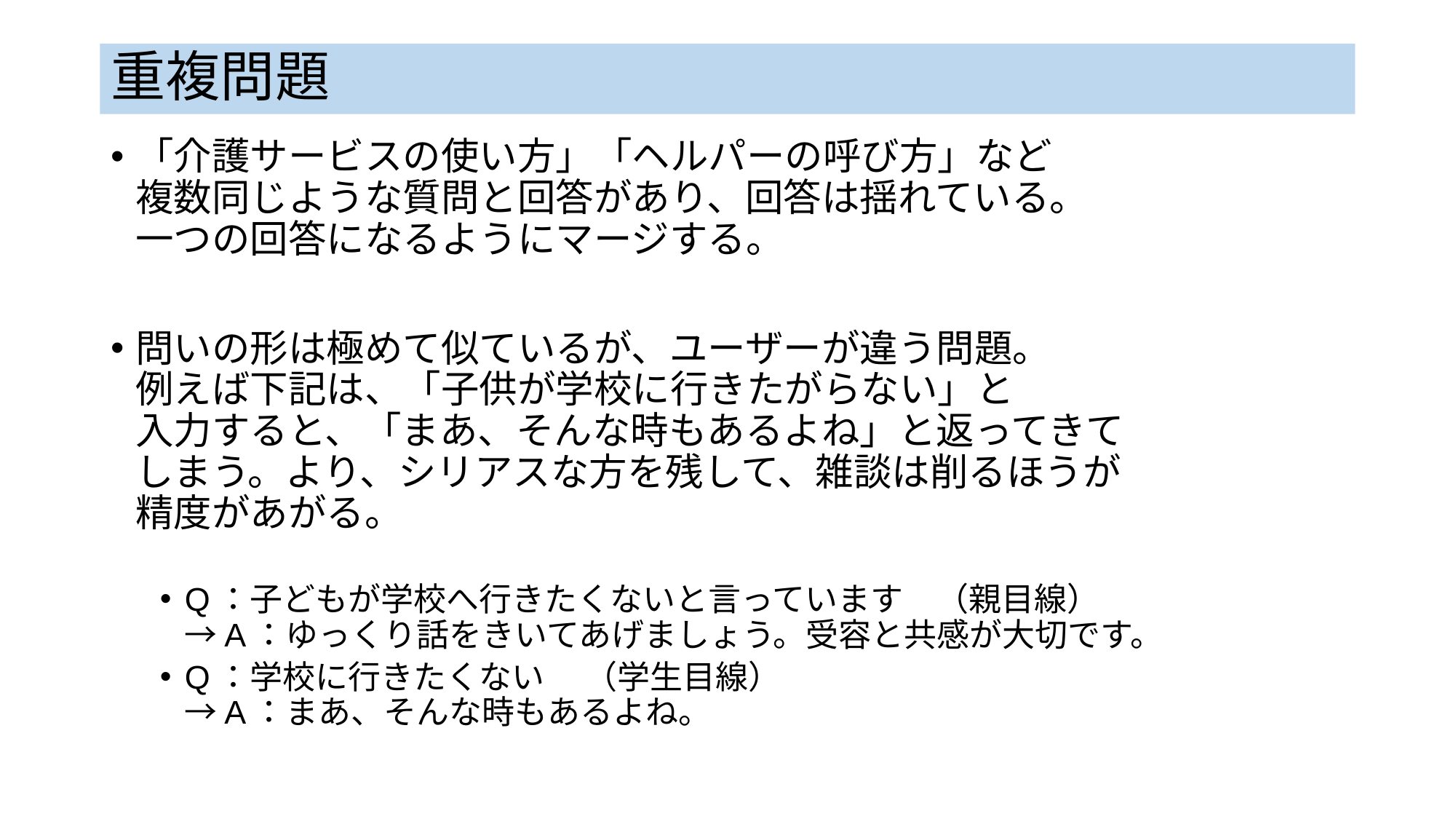

# 重複問題
「介護サービスの使い方」「ヘルパーの呼び方」など
複数同じような質問と回答があり、回答は揺れている。
一つの回答になるようにマージする。

問いの形は極めて似ているが、ユーザーが違う問題。
例えば下記は、「子供が学校に行きたがらない」と
入力すると、「まあ、そんな時もあるよね」と返ってきて
しまう。より、シリアスな方を残して、雑談は削るほうが
精度があがる。
Q：子どもが学校へ行きたくないと言っています　（親目線）
→A：ゆっくり話をきいてあげましょう。受容と共感が大切です。
Q：学校に行きたくない				 （学生目線）
→A：まあ、そんな時もあるよね。